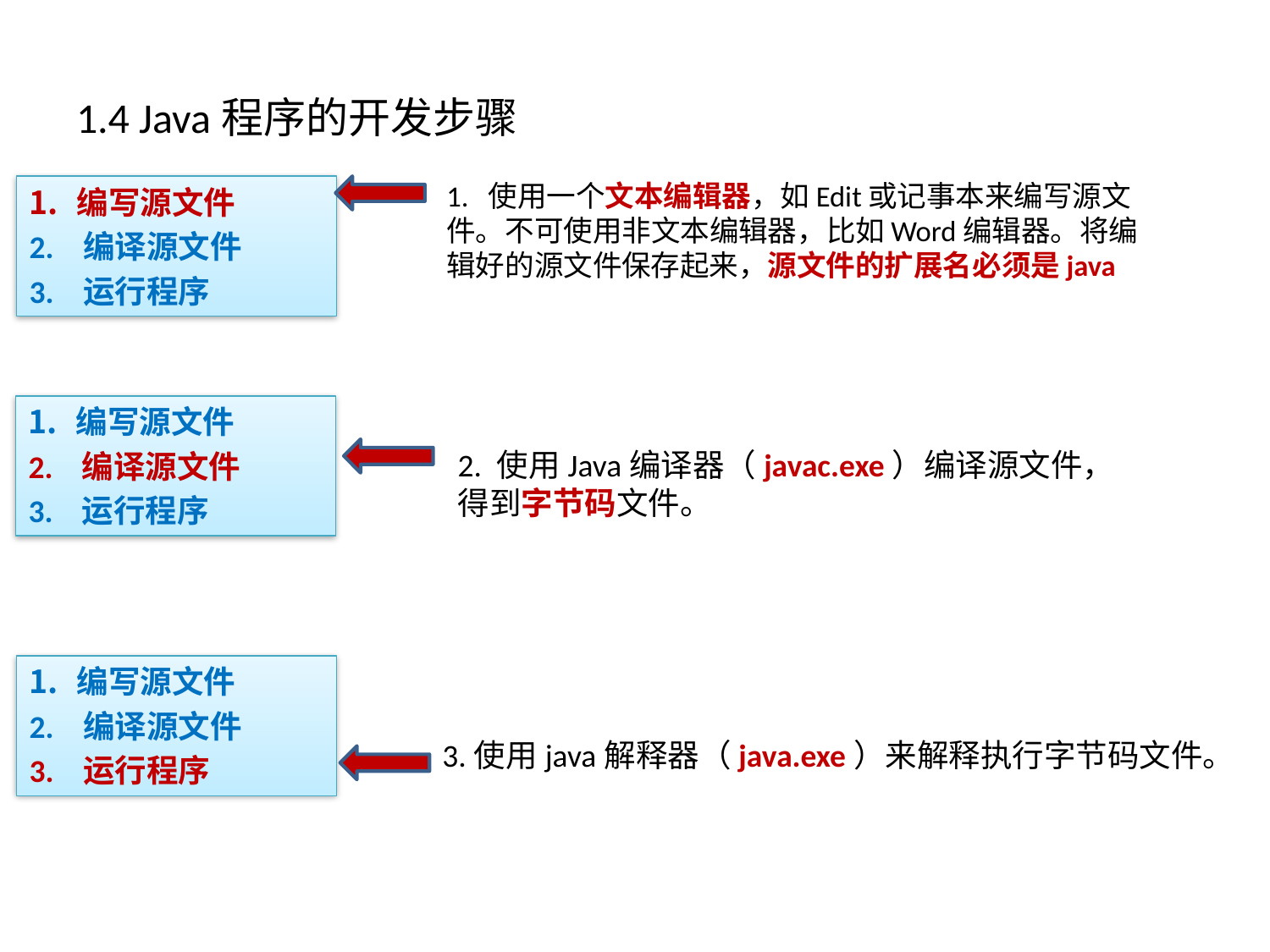

# 1.4 Java程序的开发步骤
1.  使用一个文本编辑器，如Edit或记事本来编写源文件。不可使用非文本编辑器，比如Word编辑器。将编辑好的源文件保存起来，源文件的扩展名必须是java
编写源文件
2.   编译源文件
3.   运行程序

编写源文件
2.   编译源文件
3.   运行程序

2. 使用Java编译器（javac.exe）编译源文件，得到字节码文件。
编写源文件
2.   编译源文件
3.   运行程序
3.使用java解释器（java.exe）来解释执行字节码文件。